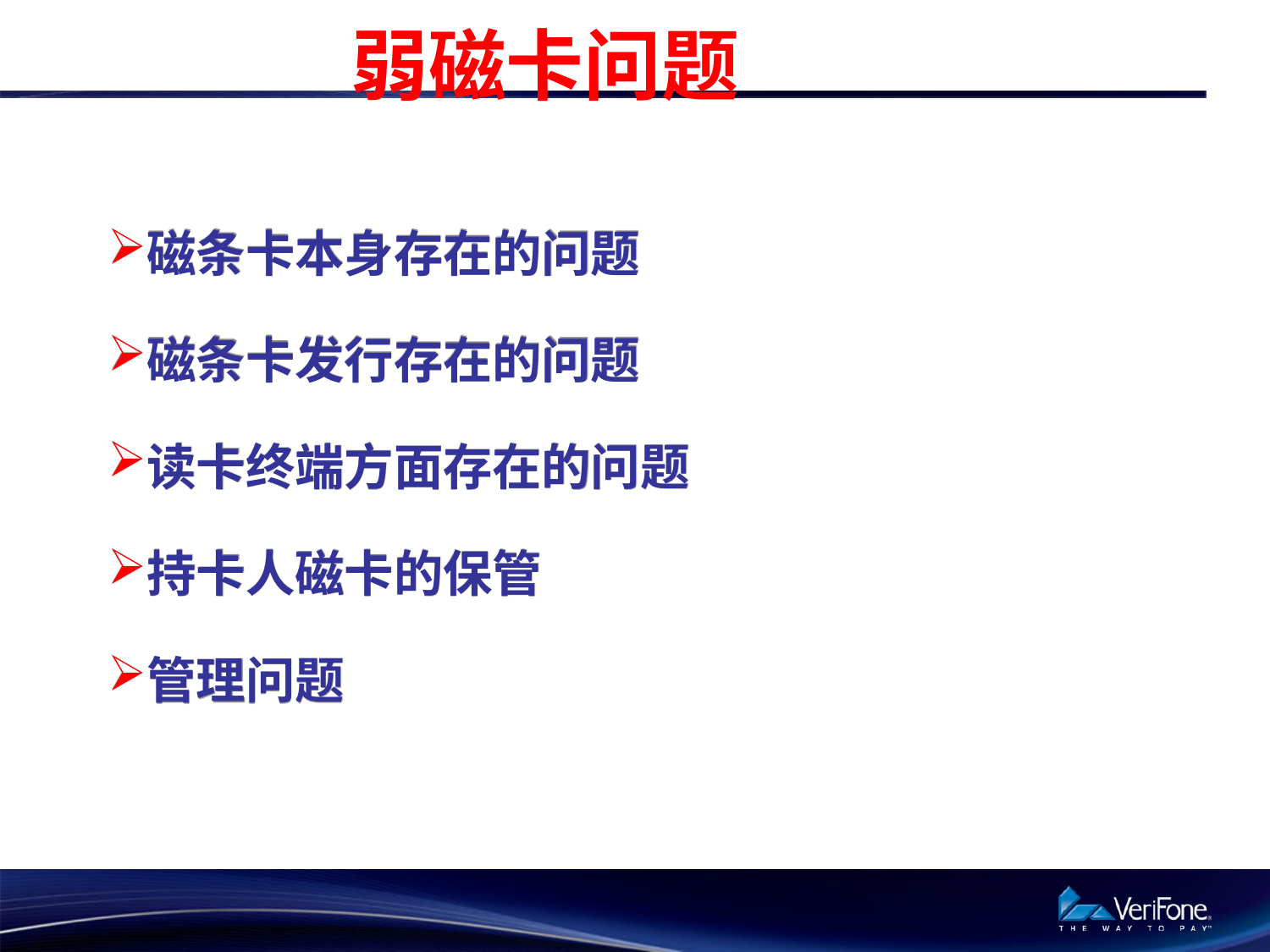

弱磁卡问题
磁条卡本身存在的问题
磁条卡发行存在的问题
读卡终端方面存在的问题
持卡人磁卡的保管
管理问题